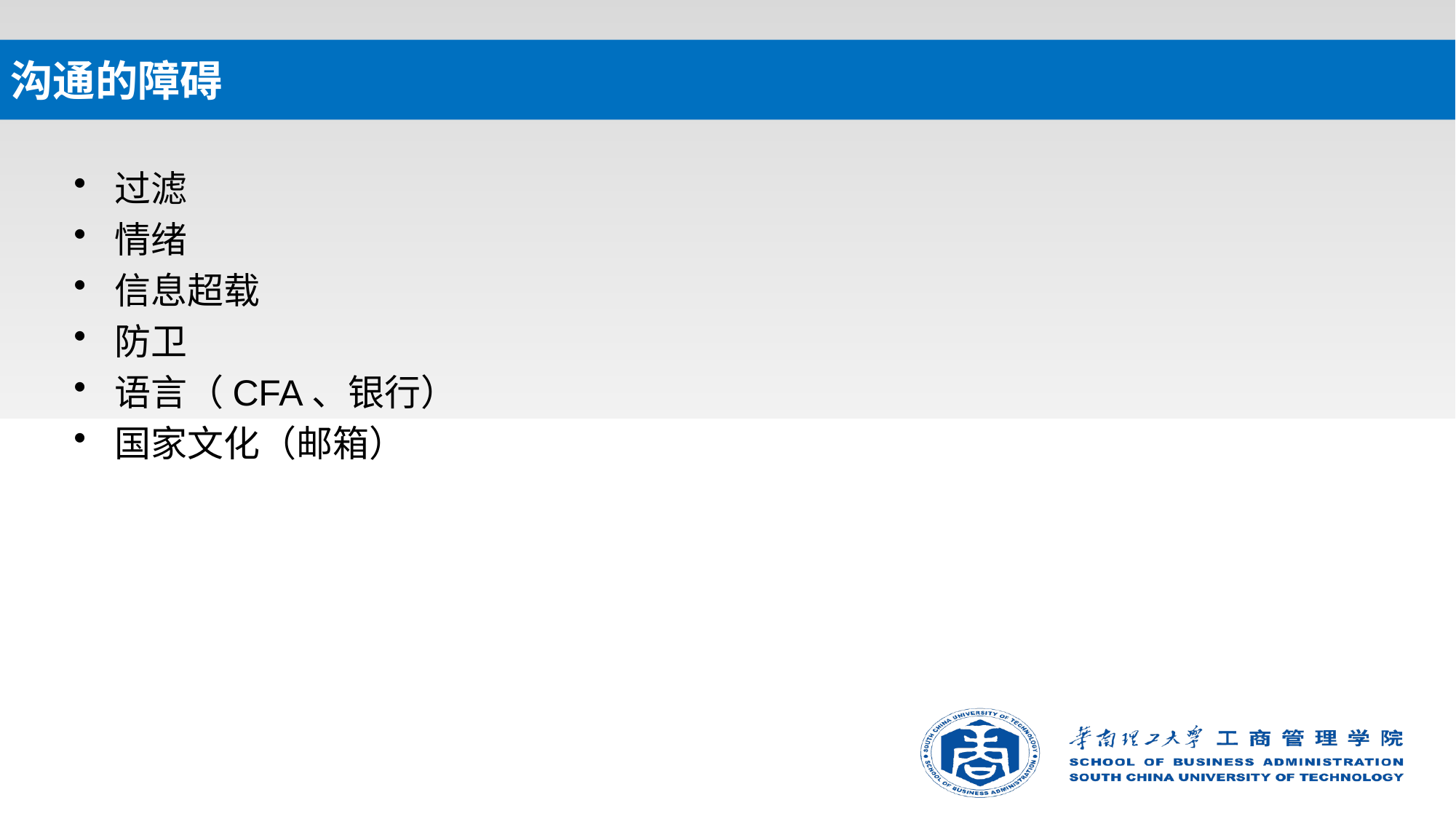

# 沟通的障碍
过滤
情绪
信息超载
防卫
语言（CFA、银行）
国家文化（邮箱）